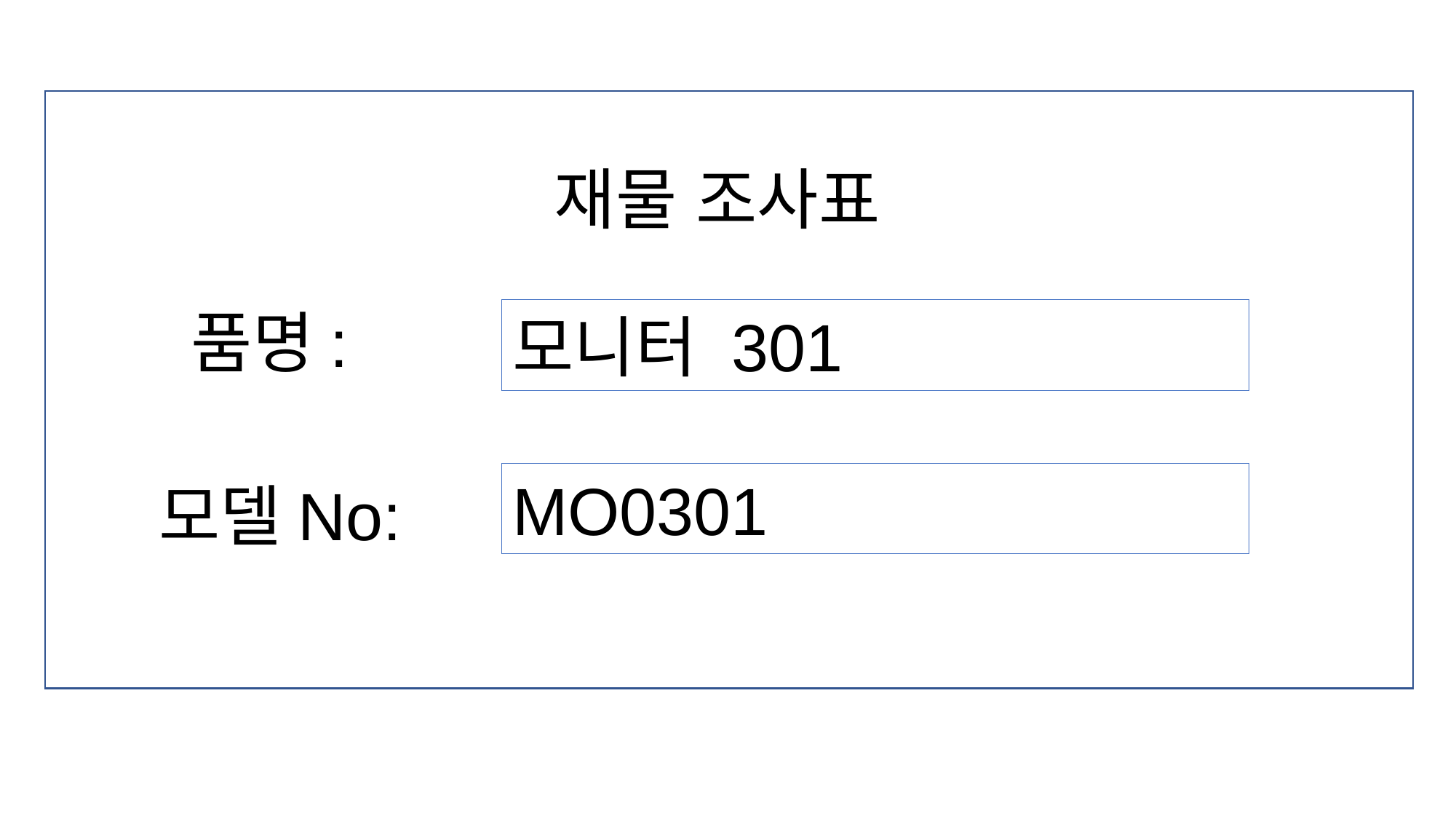

재물 조사표
품명:
모니터 301
MO0301
모델No: